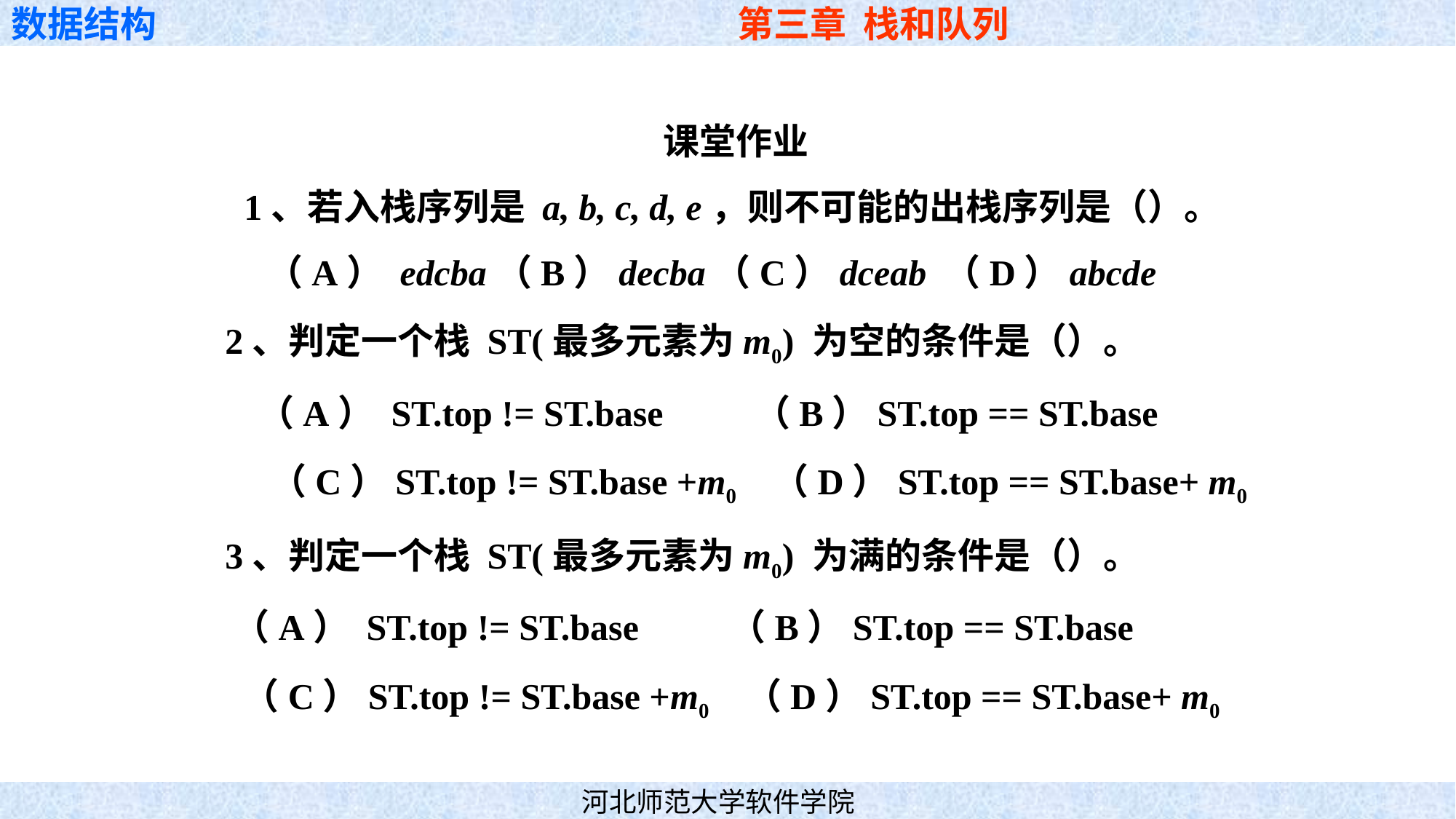

课堂作业
1、若入栈序列是 a, b, c, d, e，则不可能的出栈序列是（）。
    （A） edcba（B）decba（C）dceab （D）abcde
2、判定一个栈 ST(最多元素为m0) 为空的条件是（）。
    （A） ST.top != ST.base         （B）ST.top == ST.base
    （C）ST.top != ST.base +m0   （D）ST.top == ST.base+ m0
3、判定一个栈 ST(最多元素为m0) 为满的条件是（）。
 （A） ST.top != ST.base         （B）ST.top == ST.base
 （C）ST.top != ST.base +m0   （D）ST.top == ST.base+ m0